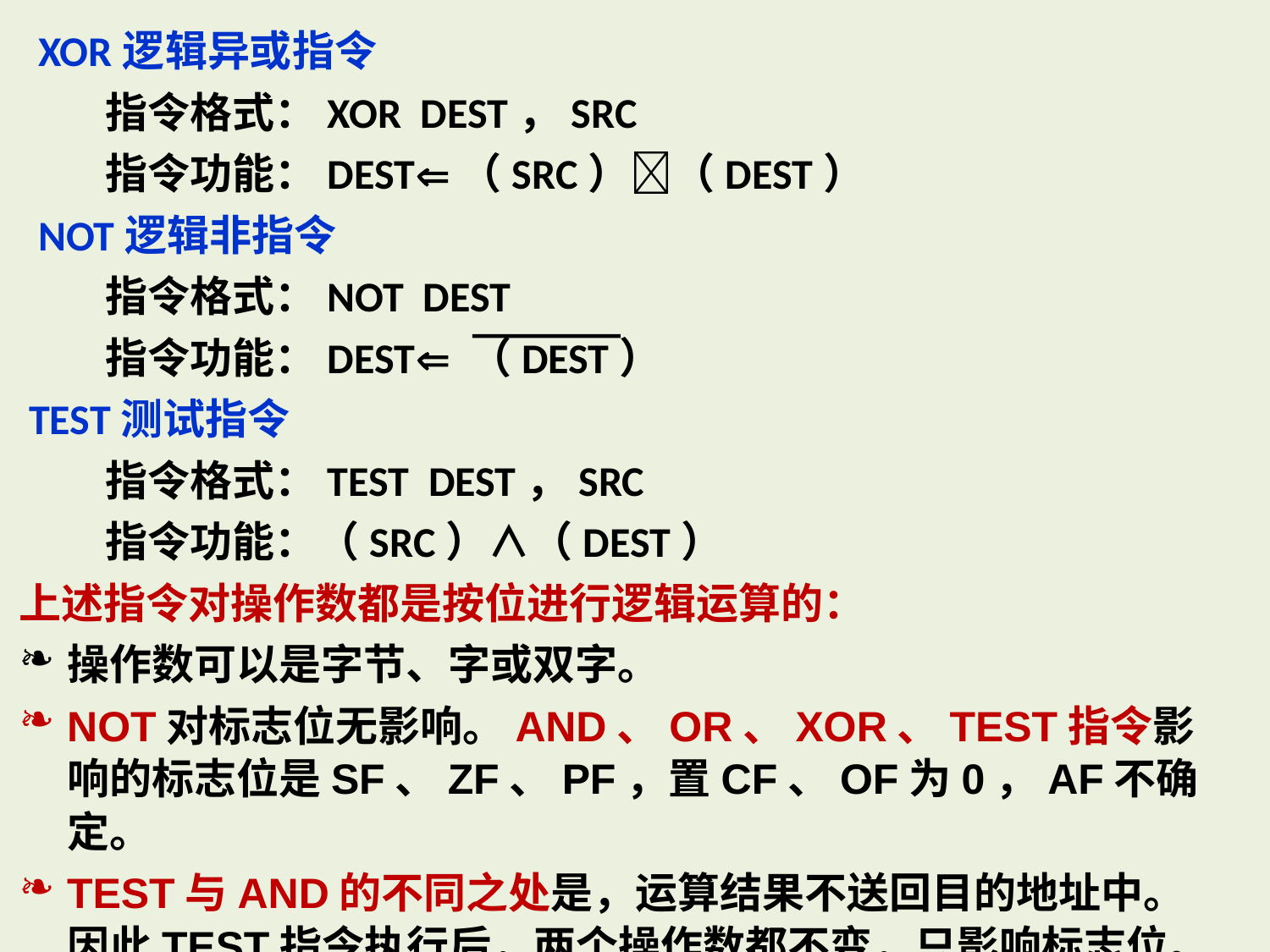

XOR逻辑异或指令
        指令格式：XOR  DEST，SRC
        指令功能：DEST⇐（SRC）⊕（DEST）
  NOT逻辑非指令
	   指令格式：NOT  DEST
	   指令功能：DEST⇐ （DEST）
 TEST测试指令
	   指令格式：TEST  DEST，SRC
        指令功能：（SRC）∧（DEST）
上述指令对操作数都是按位进行逻辑运算的：
操作数可以是字节、字或双字。
NOT对标志位无影响。AND、OR、XOR、TEST指令影响的标志位是SF、ZF、PF，置CF、OF为0，AF不确定。
TEST与AND的不同之处是，运算结果不送回目的地址中。因此TEST指令执行后，两个操作数都不变，只影响标志位。

166